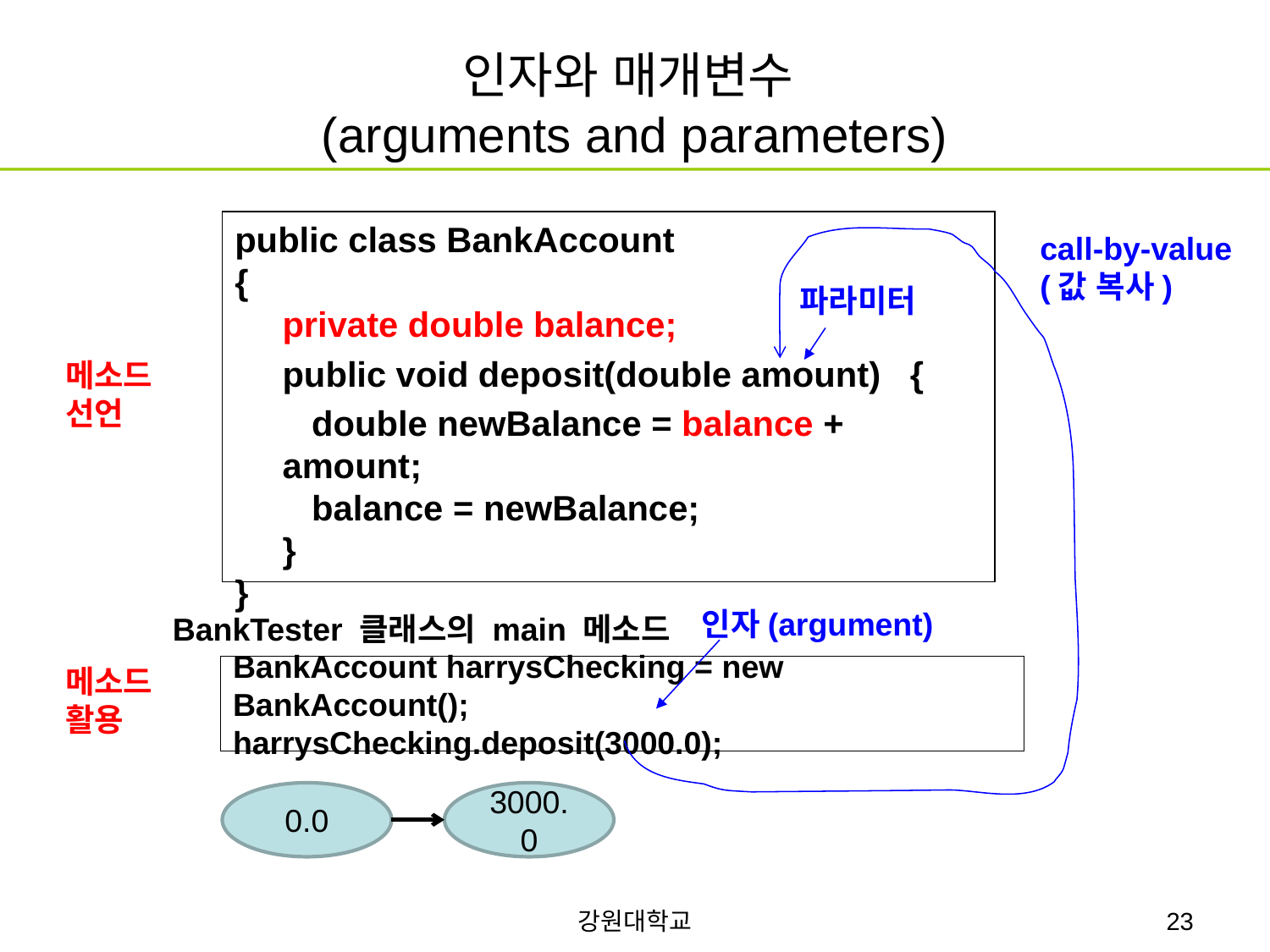

# 인자와 매개변수 (arguments and parameters)

public class BankAccount
{ 
private double balance;
	public void deposit(double amount)   {
	   double newBalance = balance + amount;
   balance = newBalance;
}
}

call-by-value
(값 복사)
파라미터

메소드 선언
인자(argument)
BankTester 클래스의 main 메소드

메소드 활용
BankAccount harrysChecking = new BankAccount();
harrysChecking.deposit(3000.0);
0.0
3000.0

강원대학교
23